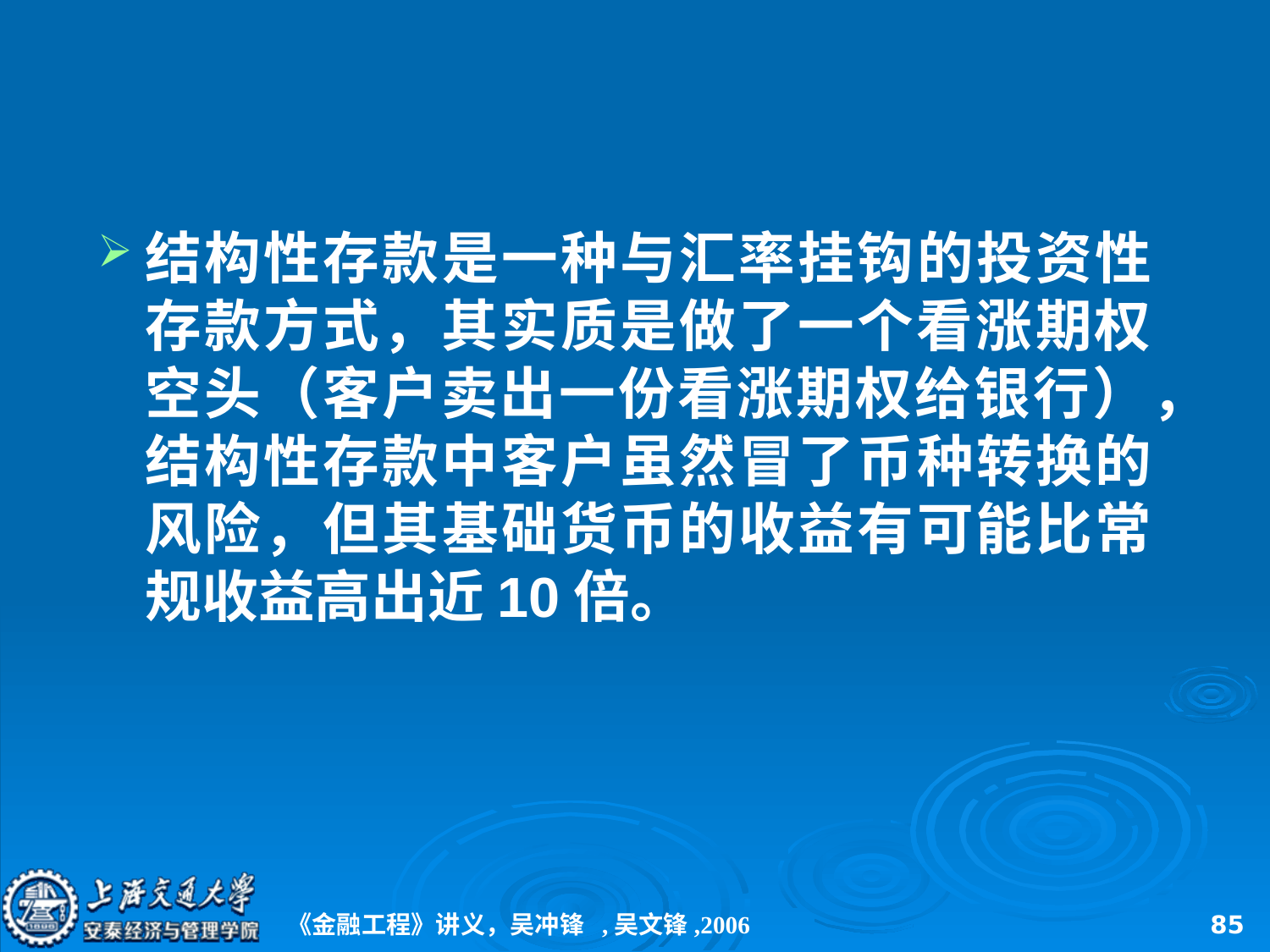

#
结构性存款是一种与汇率挂钩的投资性存款方式，其实质是做了一个看涨期权空头（客户卖出一份看涨期权给银行），结构性存款中客户虽然冒了币种转换的风险，但其基础货币的收益有可能比常规收益高出近10倍。